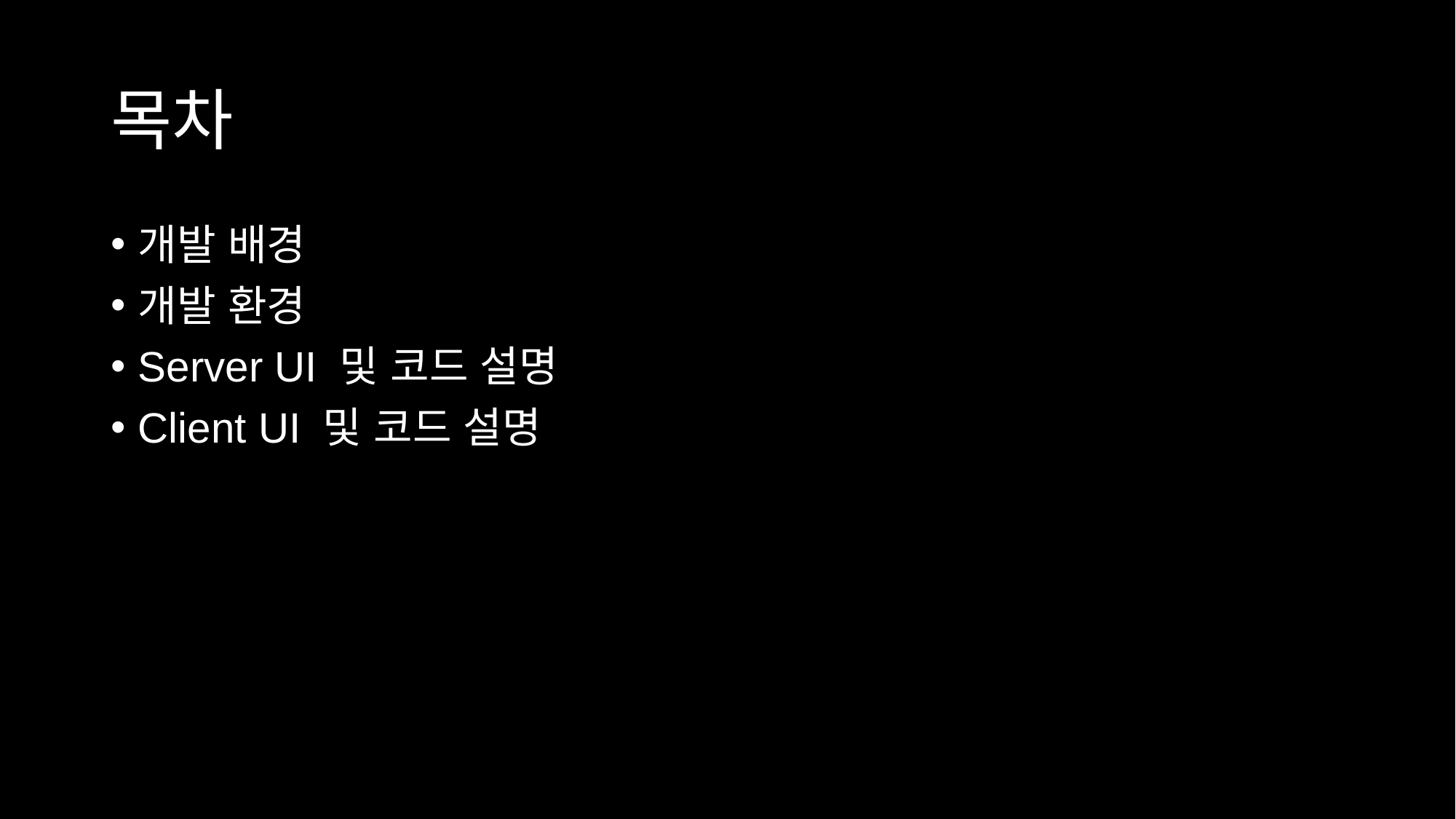

# 목차
개발 배경
개발 환경
Server UI 및 코드 설명
Client UI 및 코드 설명